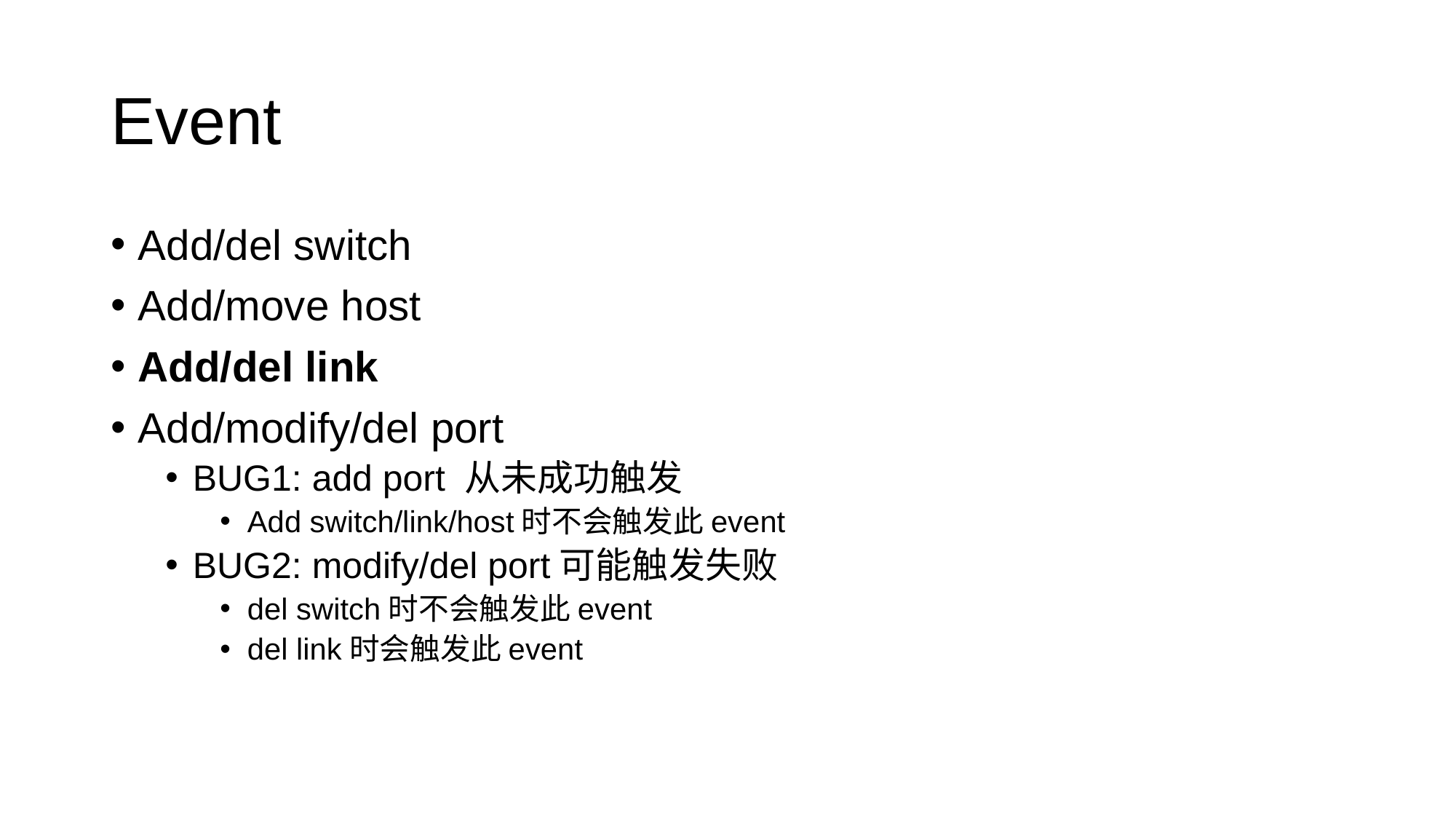

# Event
Add/del switch
Add/move host
Add/del link
Add/modify/del port
BUG1: add port 从未成功触发
Add switch/link/host时不会触发此event
BUG2: modify/del port可能触发失败
del switch时不会触发此event
del link时会触发此event